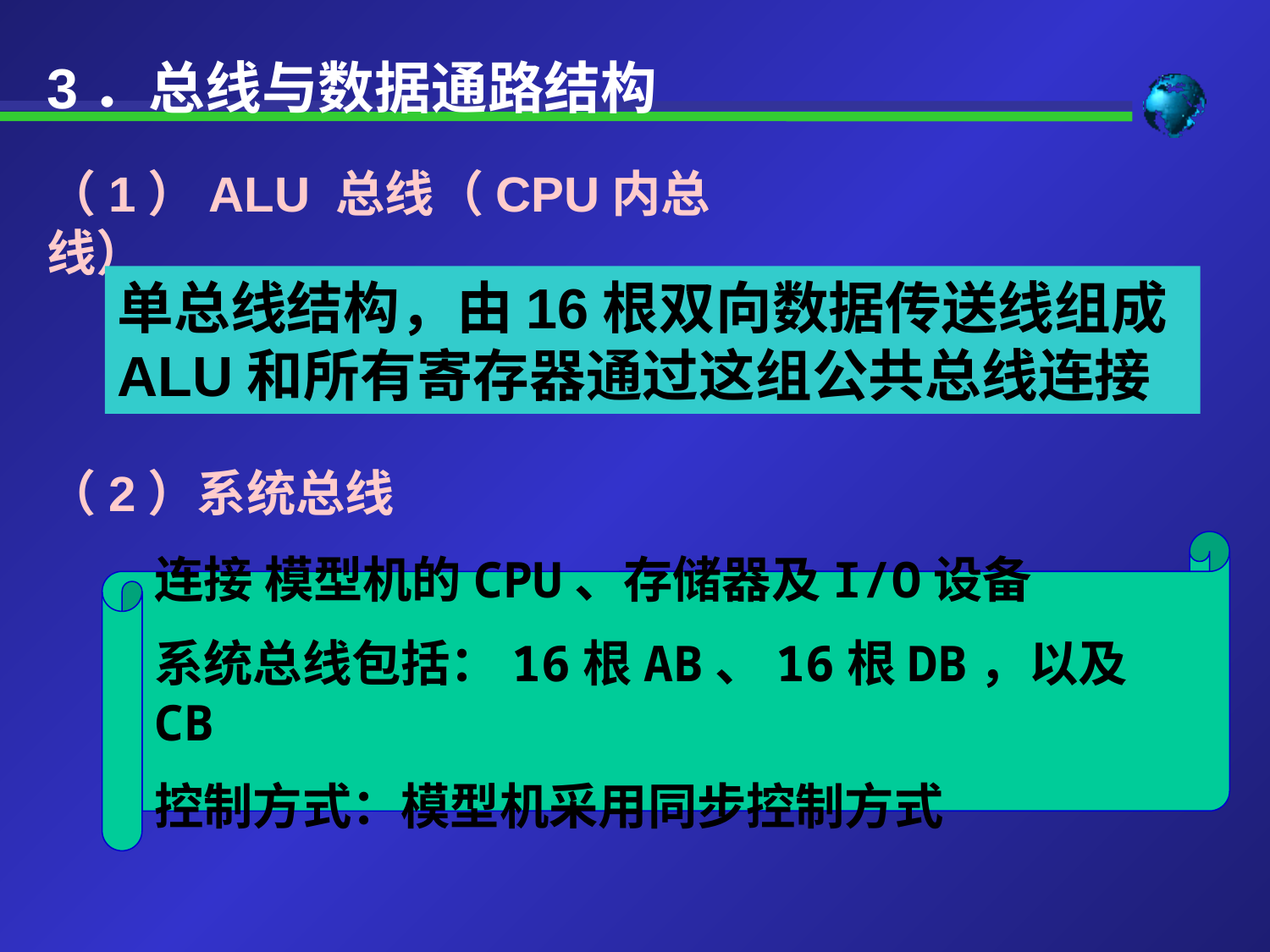

3．总线与数据通路结构
（1）ALU 总线（CPU内总线）
单总线结构，由16根双向数据传送线组成
ALU和所有寄存器通过这组公共总线连接
（2）系统总线
连接 模型机的CPU、存储器及I/O设备
系统总线包括：16根AB、16根DB，以及CB
控制方式：模型机采用同步控制方式
34